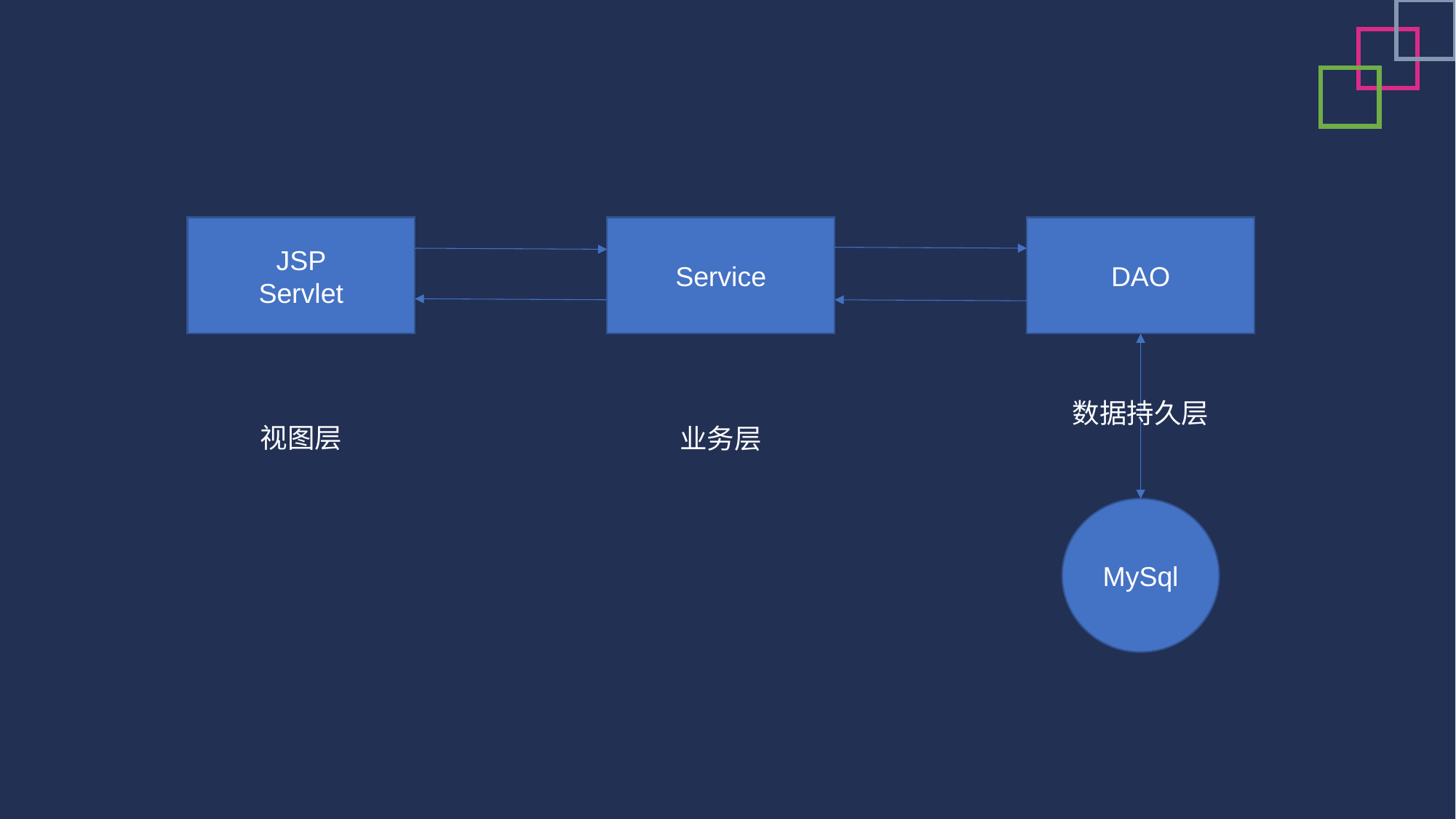

JSP
Servlet
Service
DAO
数据持久层
视图层
业务层
MySql